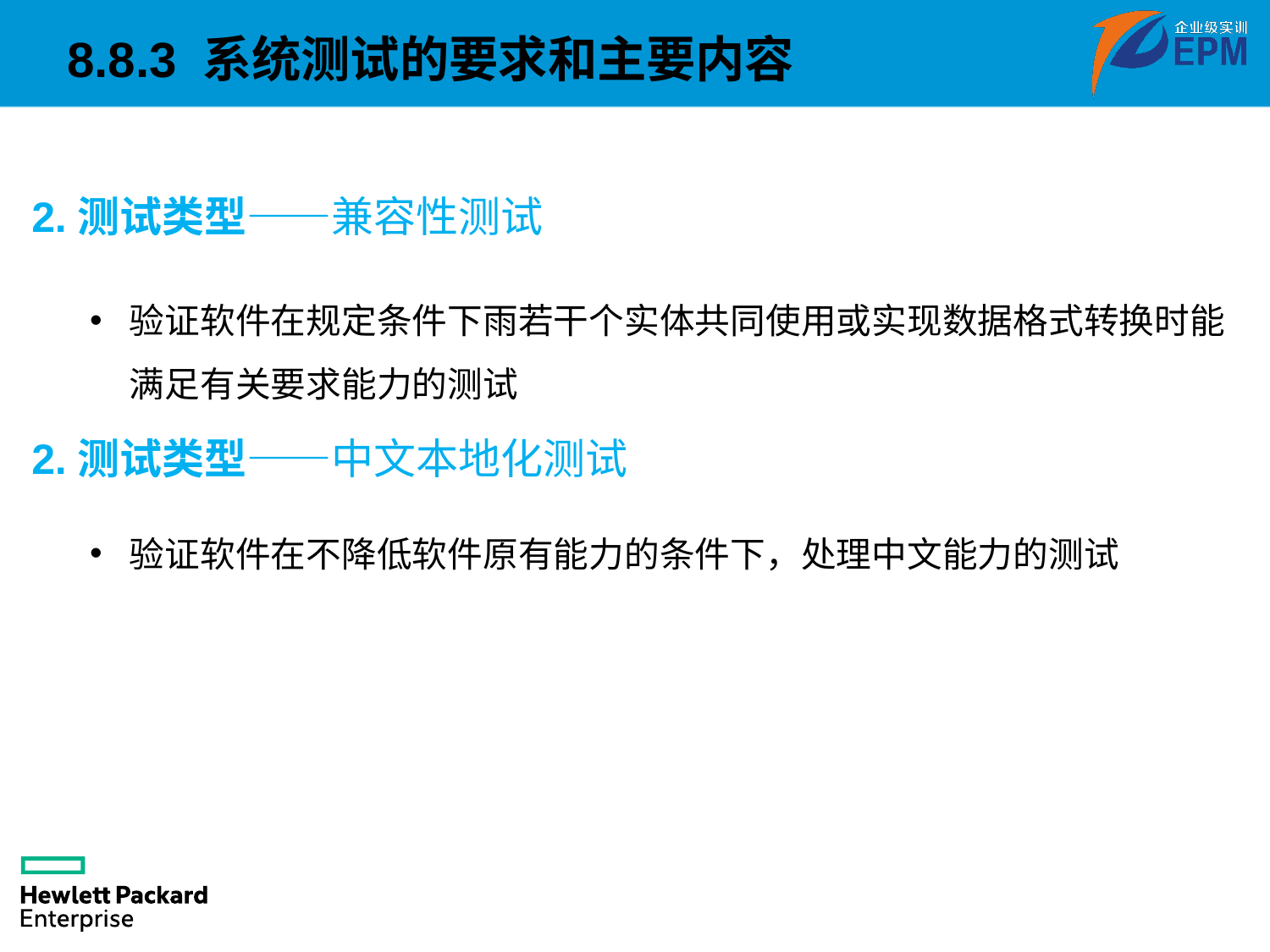

8.8.3 系统测试的要求和主要内容
2.测试类型——兼容性测试
验证软件在规定条件下雨若干个实体共同使用或实现数据格式转换时能满足有关要求能力的测试
2.测试类型——中文本地化测试
验证软件在不降低软件原有能力的条件下，处理中文能力的测试